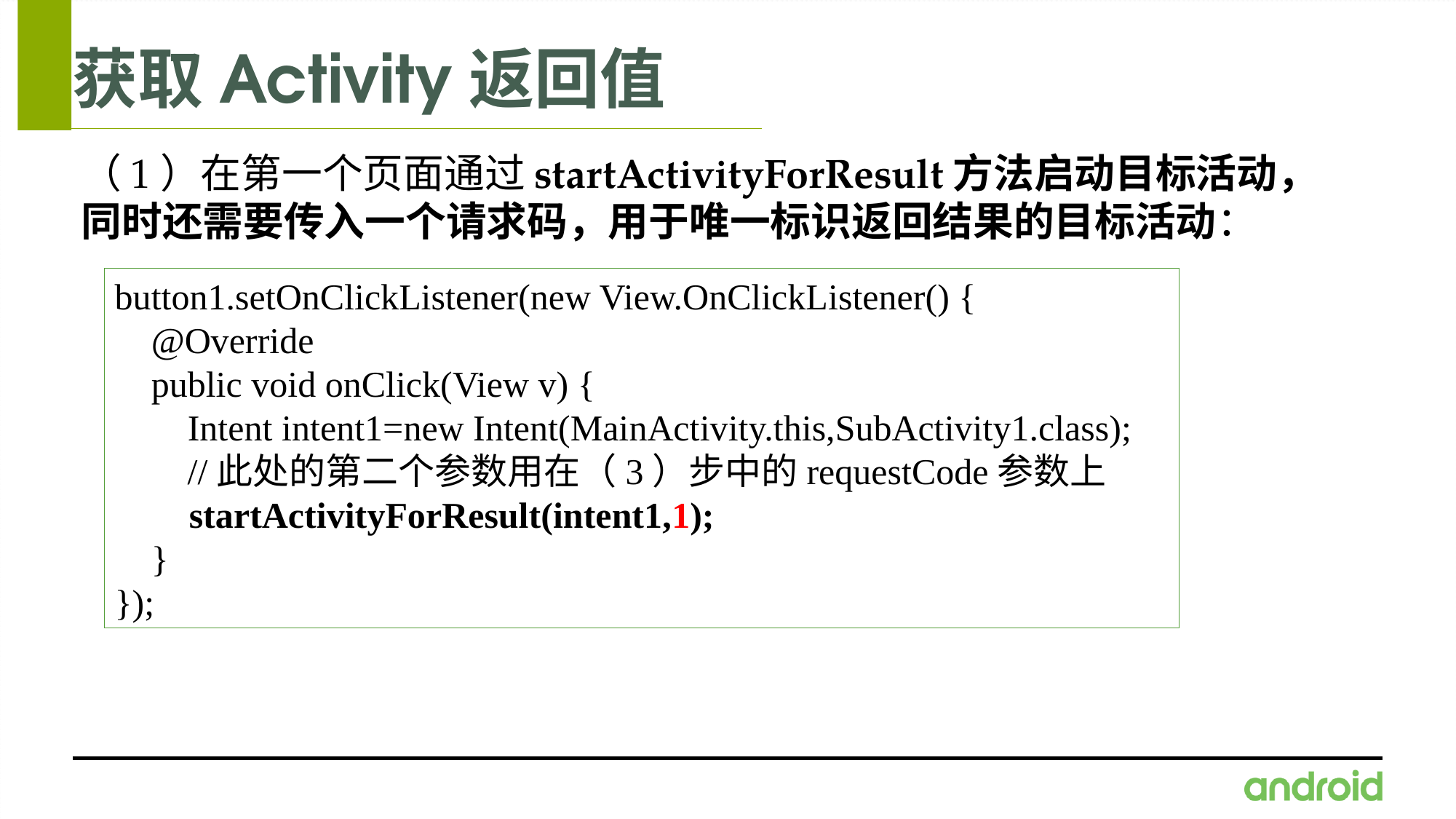

# 获取Activity返回值
（1）在第一个页面通过startActivityForResult方法启动目标活动，同时还需要传入一个请求码，用于唯一标识返回结果的目标活动：

button1.setOnClickListener(new View.OnClickListener() {
    @Override
    public void onClick(View v) {
        Intent intent1=new Intent(MainActivity.this,SubActivity1.class);
        //此处的第二个参数用在（3）步中的requestCode参数上
        startActivityForResult(intent1,1);
    }
});